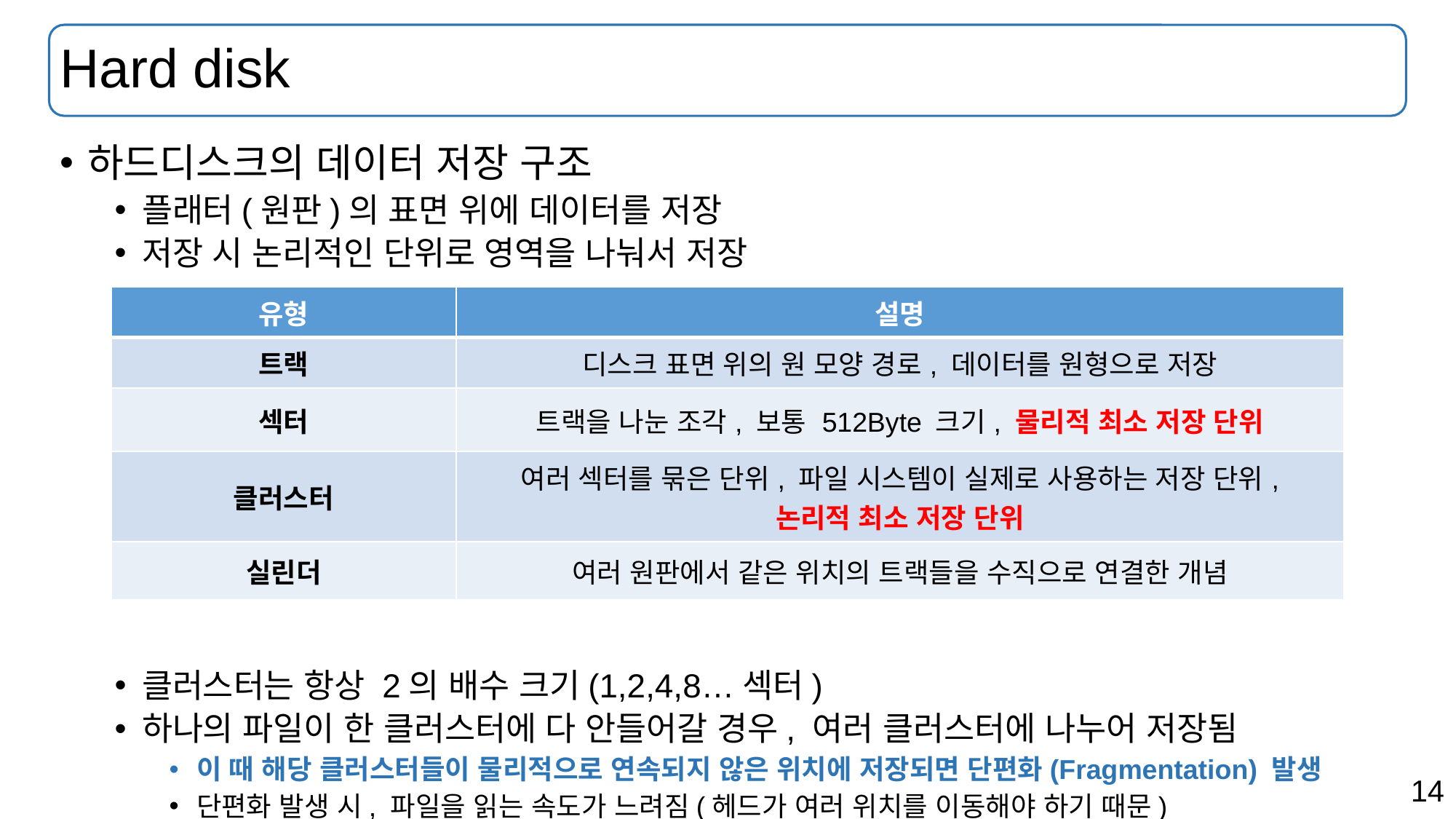

# Hard disk
하드디스크의 데이터 저장 구조
플래터(원판)의 표면 위에 데이터를 저장
저장 시 논리적인 단위로 영역을 나눠서 저장

클러스터는 항상 2의 배수 크기(1,2,4,8…섹터)
하나의 파일이 한 클러스터에 다 안들어갈 경우, 여러 클러스터에 나누어 저장됨
이 때 해당 클러스터들이 물리적으로 연속되지 않은 위치에 저장되면 단편화(Fragmentation) 발생
단편화 발생 시, 파일을 읽는 속도가 느려짐(헤드가 여러 위치를 이동해야 하기 때문)
이러한 이유로, HDD에 Windows를 설치하던 시절에는 디스크 조각 모음 기능을 수행해줘야 했음

| 유형 | 설명 |
| --- | --- |
| 트랙 | 디스크 표면 위의 원 모양 경로, 데이터를 원형으로 저장 |
| 섹터 | 트랙을 나눈 조각, 보통 512Byte 크기, 물리적 최소 저장 단위 |
| 클러스터 | 여러 섹터를 묶은 단위, 파일 시스템이 실제로 사용하는 저장 단위, 논리적 최소 저장 단위 |
| 실린더 | 여러 원판에서 같은 위치의 트랙들을 수직으로 연결한 개념 |